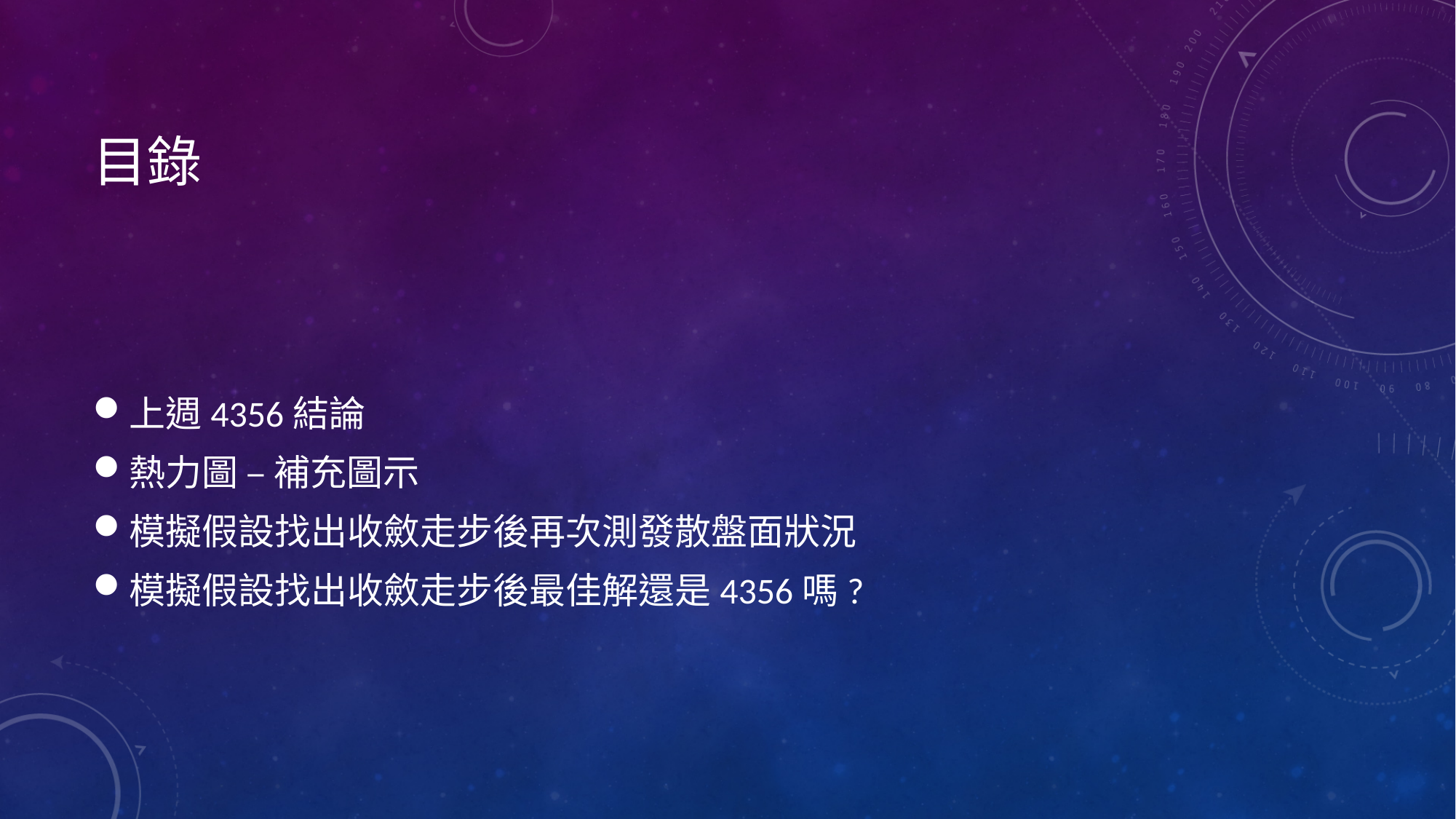

# 目錄
上週4356結論
熱力圖 – 補充圖示
模擬假設找出收斂走步後再次測發散盤面狀況
模擬假設找出收斂走步後最佳解還是4356嗎?